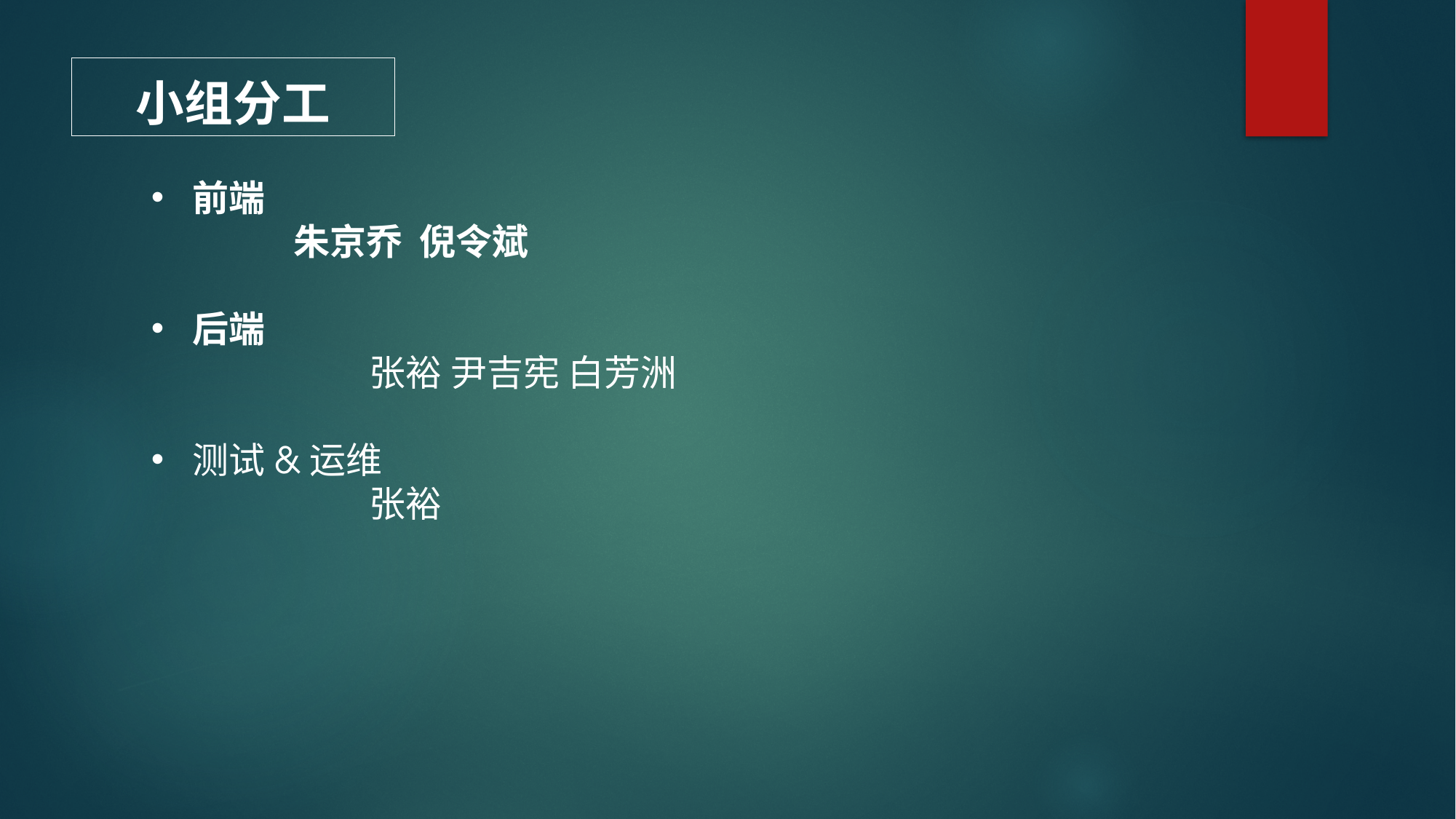

小组分工
前端
	   朱京乔  倪令斌

后端
		张裕 尹吉宪 白芳洲

测试&运维
		张裕